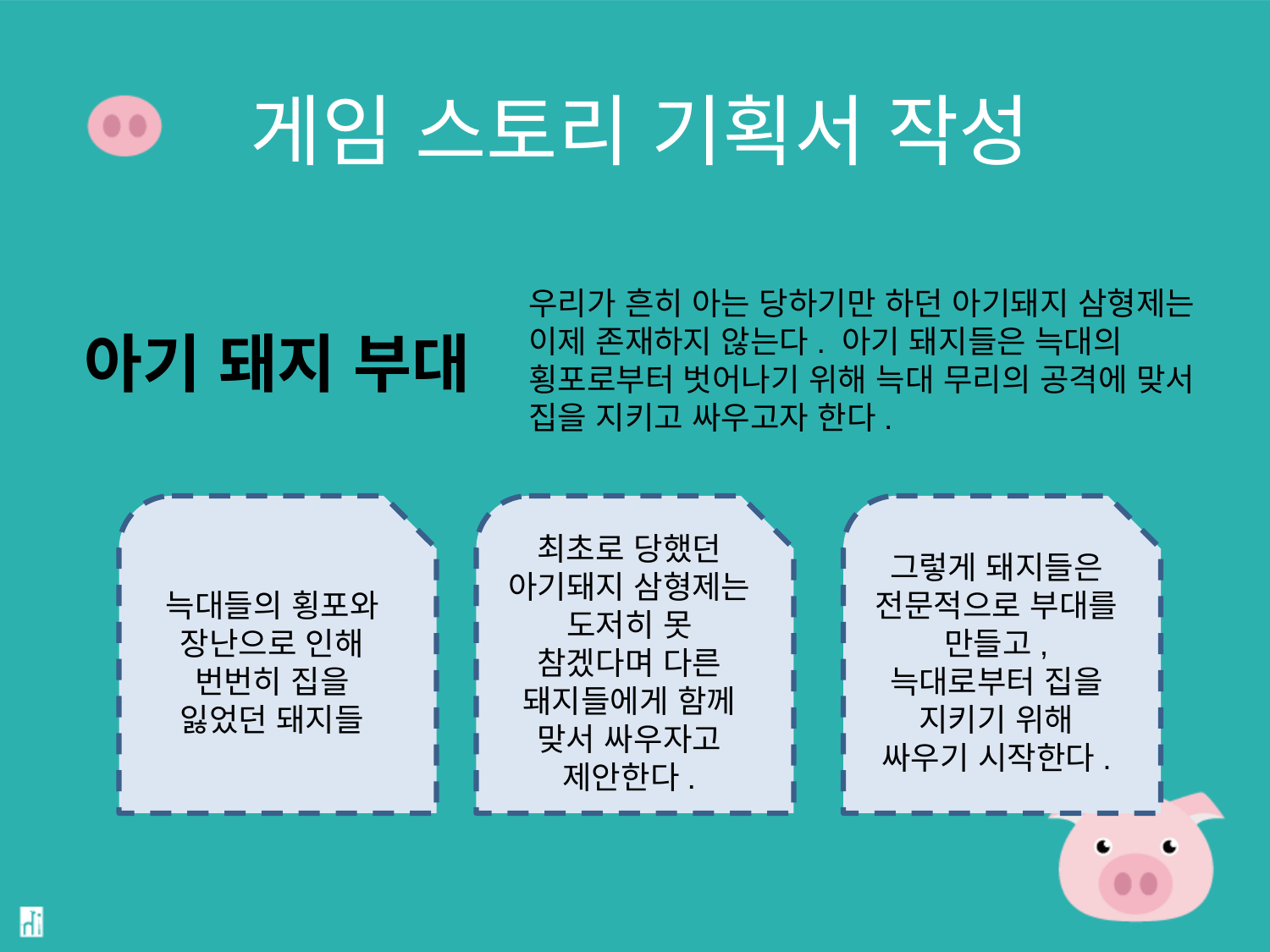

# 게임 스토리 기획서 작성
우리가 흔히 아는 당하기만 하던 아기돼지 삼형제는 이제 존재하지 않는다. 아기 돼지들은 늑대의 횡포로부터 벗어나기 위해 늑대 무리의 공격에 맞서 집을 지키고 싸우고자 한다.
아기 돼지 부대
늑대들의 횡포와 장난으로 인해 번번히 집을 잃었던 돼지들
최초로 당했던 아기돼지 삼형제는 도저히 못 참겠다며 다른 돼지들에게 함께 맞서 싸우자고 제안한다.
그렇게 돼지들은 전문적으로 부대를 만들고, 늑대로부터 집을 지키기 위해 싸우기 시작한다.